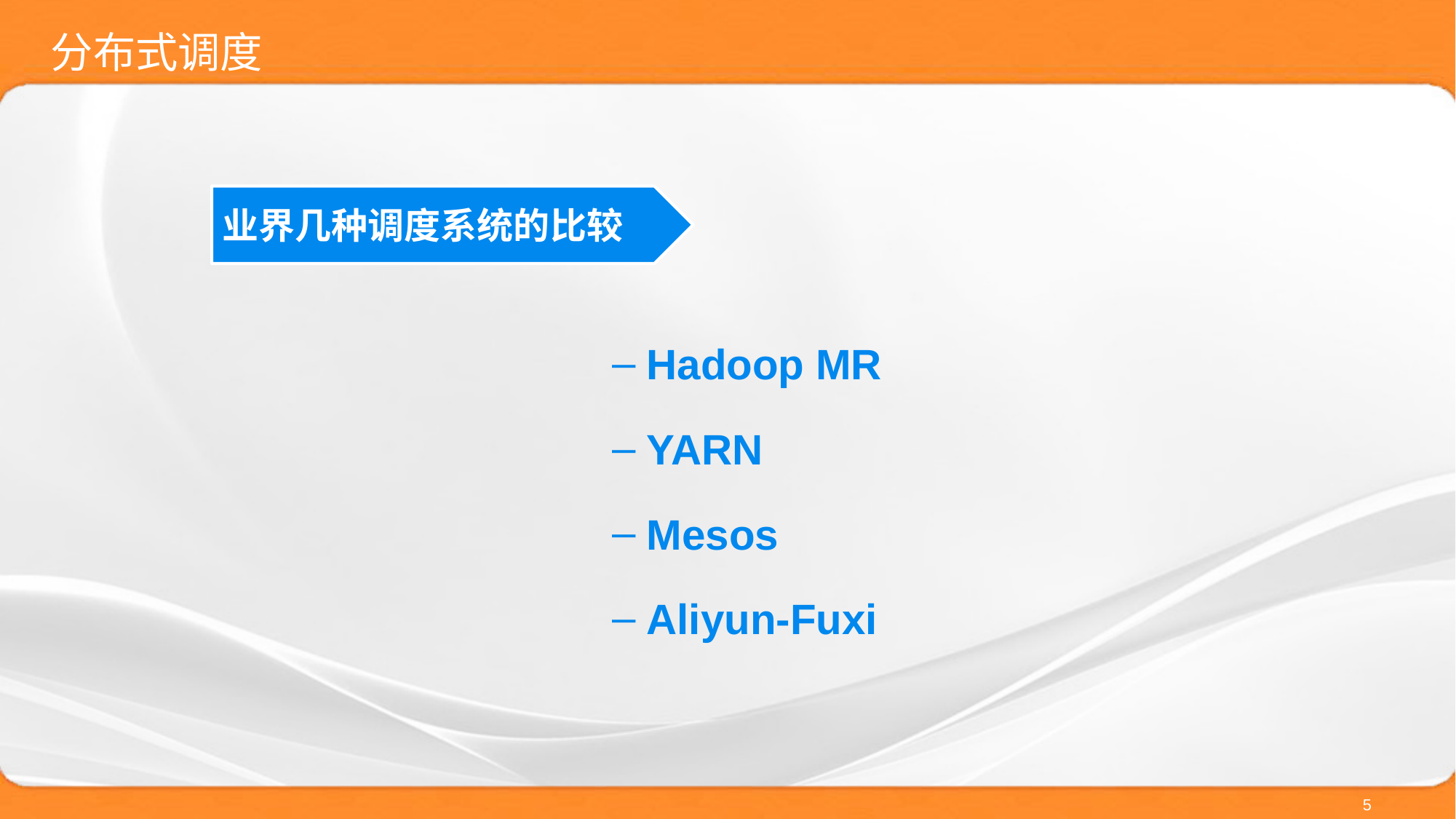

# 分布式调度
业界几种调度系统的比较
Hadoop MR
YARN
Mesos
Aliyun-Fuxi
5